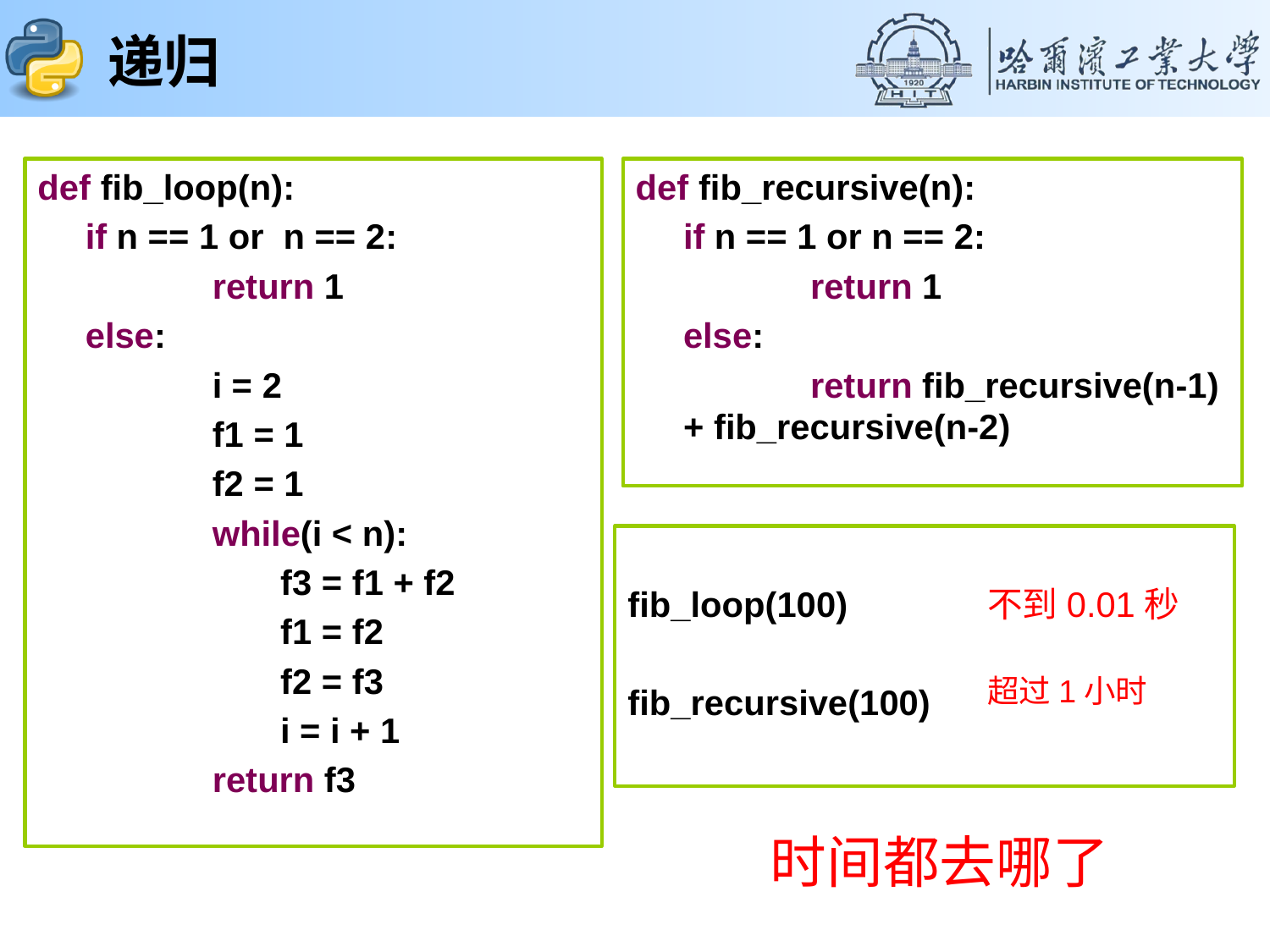

# 递归
def fib_loop(n):
	if n == 1 or  n == 2:
		return 1
	else:
		i = 2
		f1 = 1
		f2 = 1
		while(i < n):
		       f3 = f1 + f2
	   	       f1 = f2
		       f2 = f3
		       i = i + 1
		return f3

def fib_recursive(n):
	if n == 1 or n == 2:
		return 1
	else:
		return fib_recursive(n-1) + fib_recursive(n-2)

fib_loop(100)

fib_recursive(100)
不到0.01秒

超过1小时
时间都去哪了